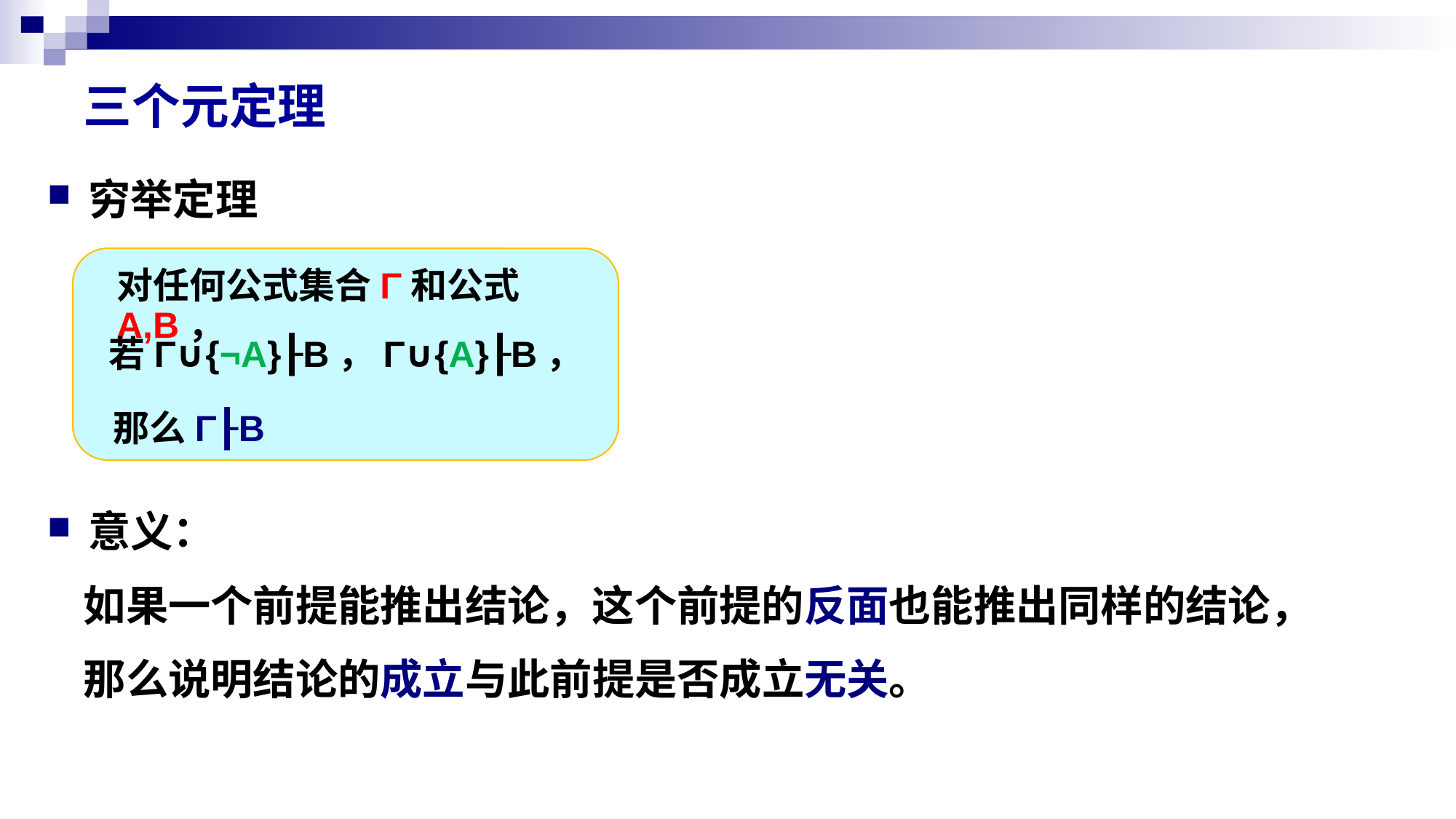

# 三个元定理
穷举定理

对任何公式集合Γ和公式A,B，
若Γ∪{¬A}┠B，Γ∪{A}┠B，
那么Γ┠B
意义：
如果一个前提能推出结论，这个前提的反面也能推出同样的结论，
那么说明结论的成立与此前提是否成立无关。